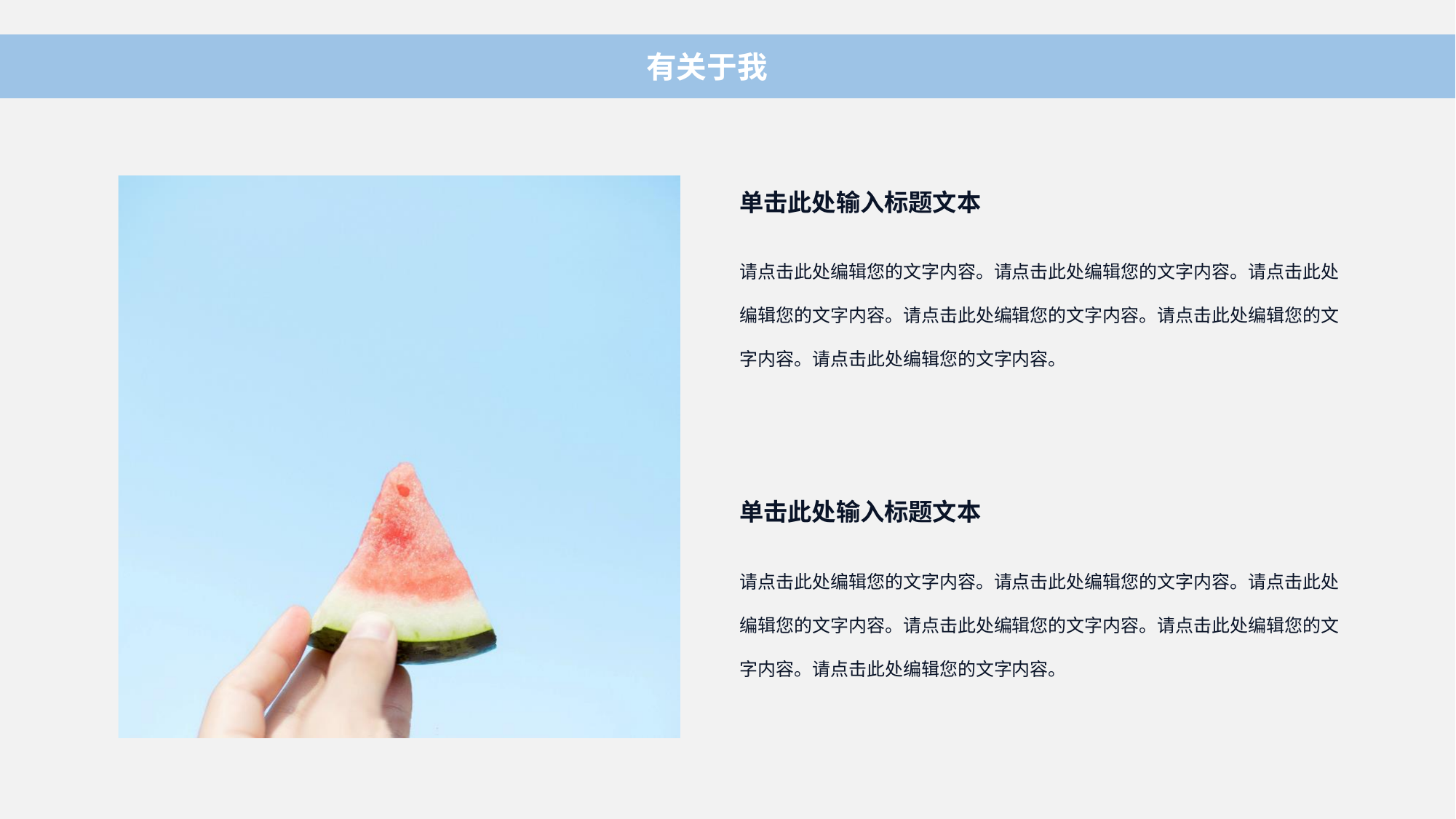

有关于我

单击此处输入标题文本
请点击此处编辑您的文字内容。请点击此处编辑您的文字内容。请点击此处编辑您的文字内容。请点击此处编辑您的文字内容。请点击此处编辑您的文字内容。请点击此处编辑您的文字内容。
单击此处输入标题文本
请点击此处编辑您的文字内容。请点击此处编辑您的文字内容。请点击此处编辑您的文字内容。请点击此处编辑您的文字内容。请点击此处编辑您的文字内容。请点击此处编辑您的文字内容。